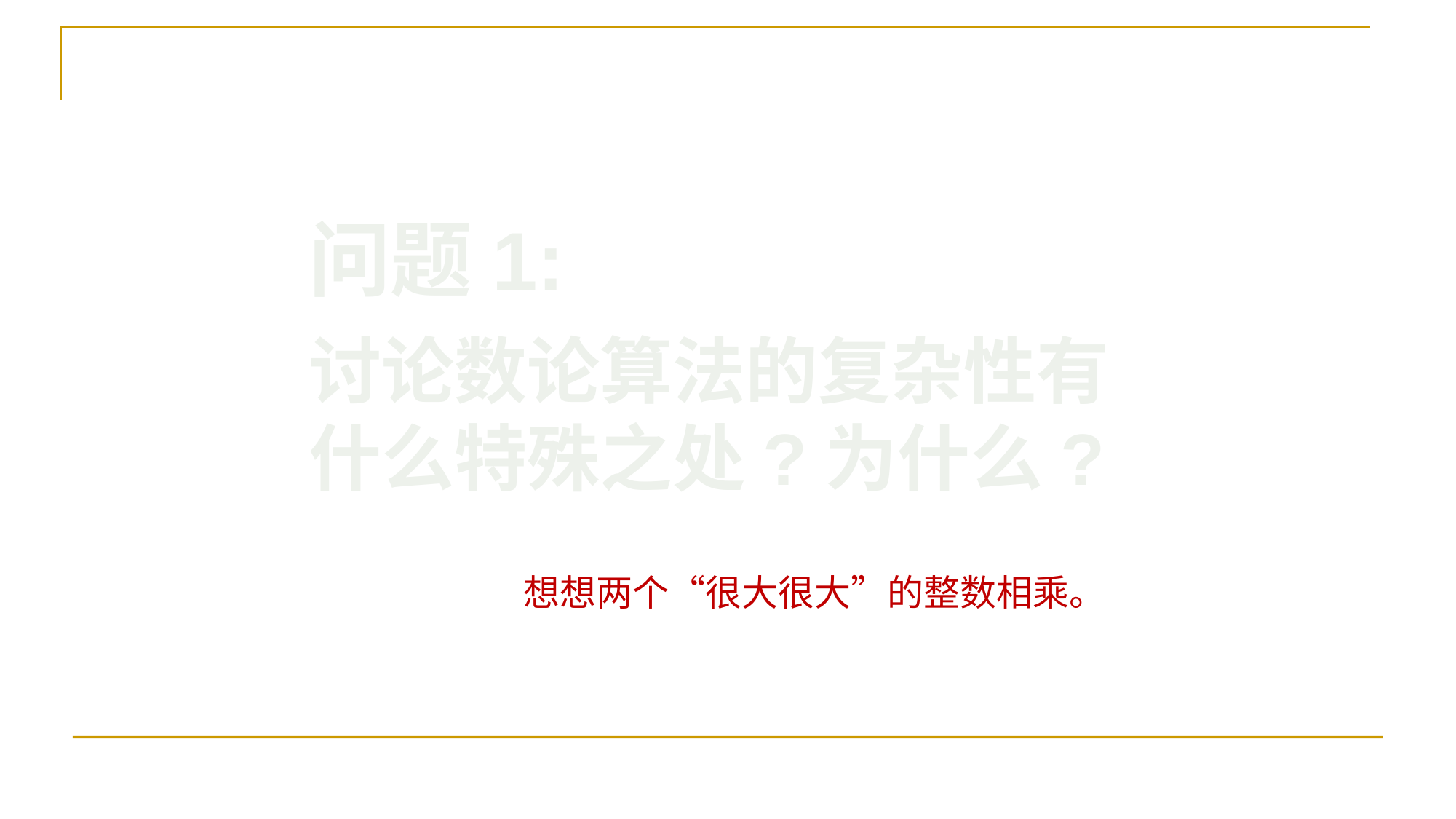

问题1:
讨论数论算法的复杂性有什么特殊之处?为什么?
想想两个“很大很大”的整数相乘。